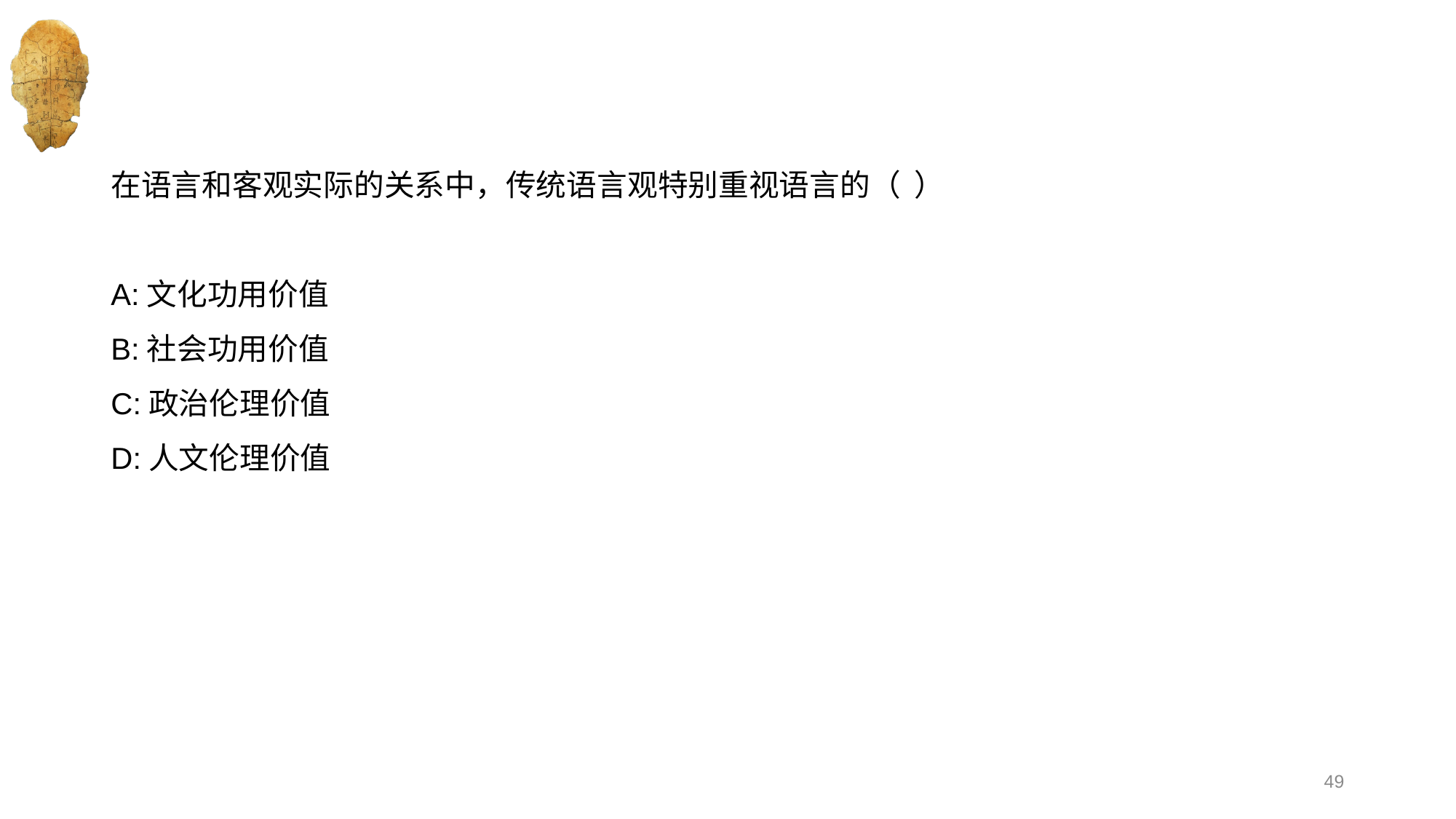

#
在语言和客观实际的关系中，传统语言观特别重视语言的（  ）

A:文化功用价值
B:社会功用价值
C:政治伦理价值
D:人文伦理价值

49